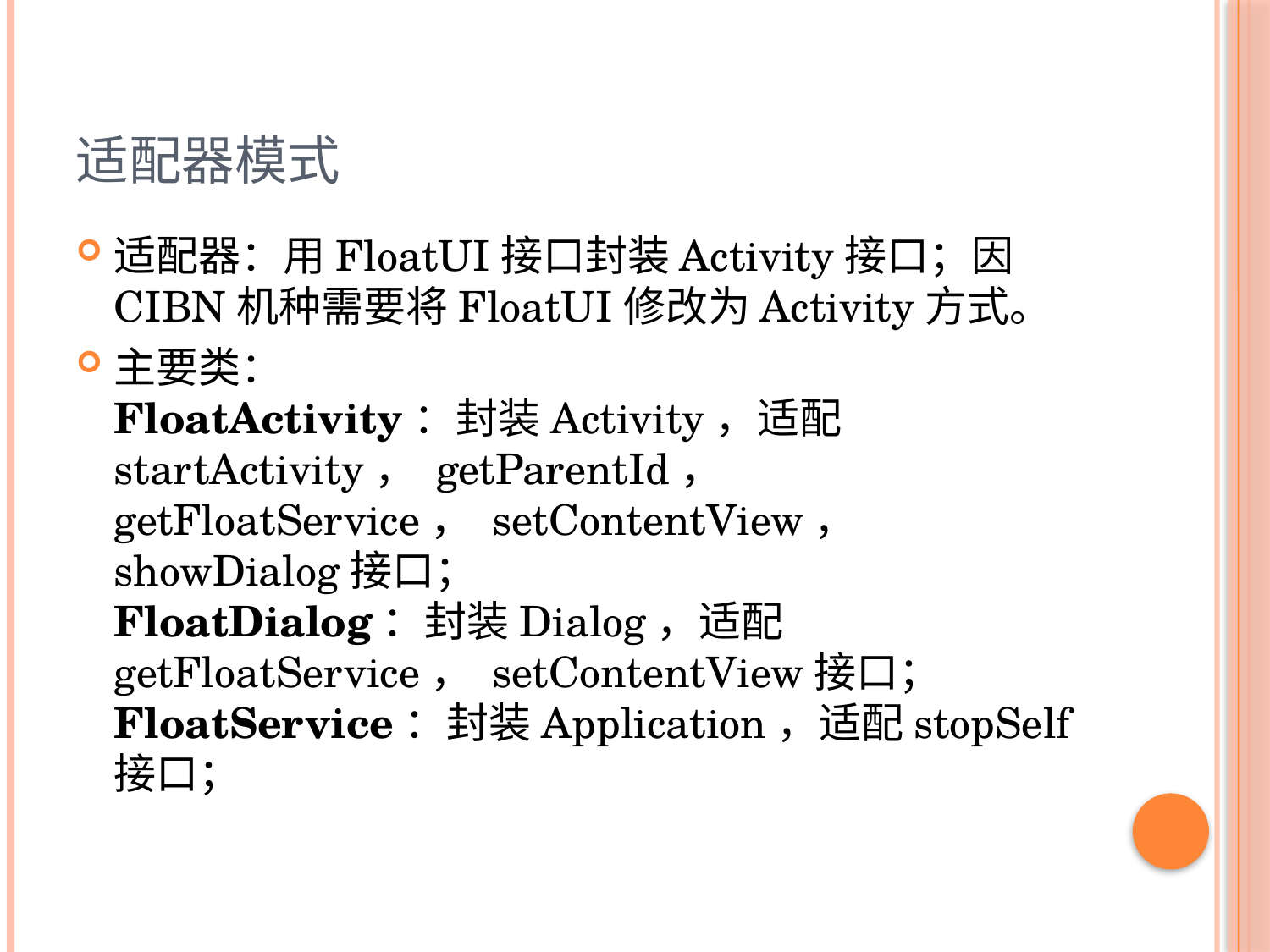

# 适配器模式
适配器：用FloatUI接口封装Activity接口；因CIBN机种需要将FloatUI修改为Activity方式。
主要类：
FloatActivity：封装Activity，适配startActivity， getParentId， getFloatService， setContentView， showDialog接口；
FloatDialog：封装Dialog，适配getFloatService， setContentView接口；
FloatService：封装Application，适配stopSelf 接口；